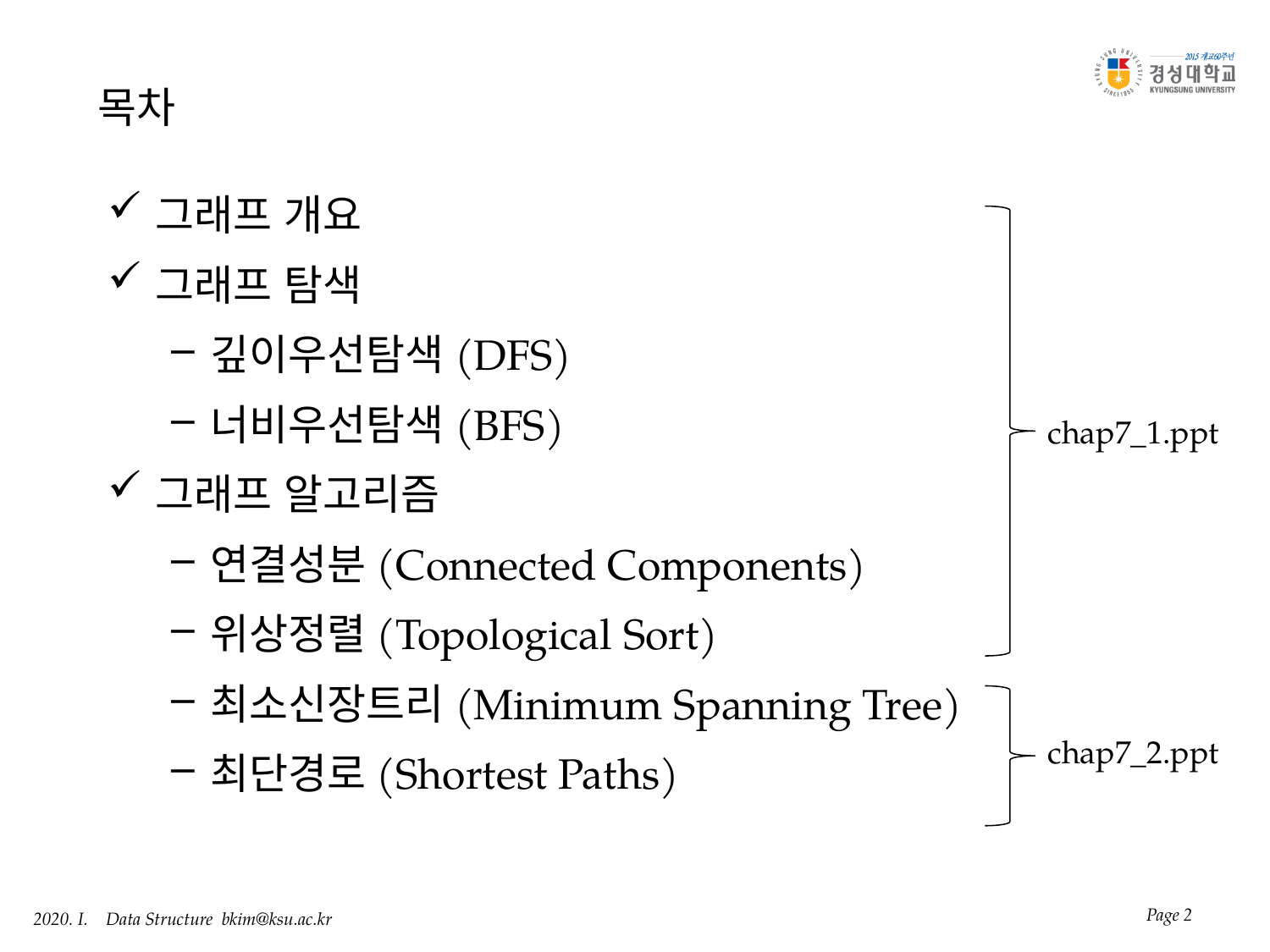

# 목차
그래프 개요
그래프 탐색
깊이우선탐색(DFS)
너비우선탐색(BFS)
그래프 알고리즘
연결성분(Connected Components)
위상정렬(Topological Sort)
최소신장트리(Minimum Spanning Tree)
최단경로(Shortest Paths)

chap7_1.ppt

chap7_2.ppt
Page 2